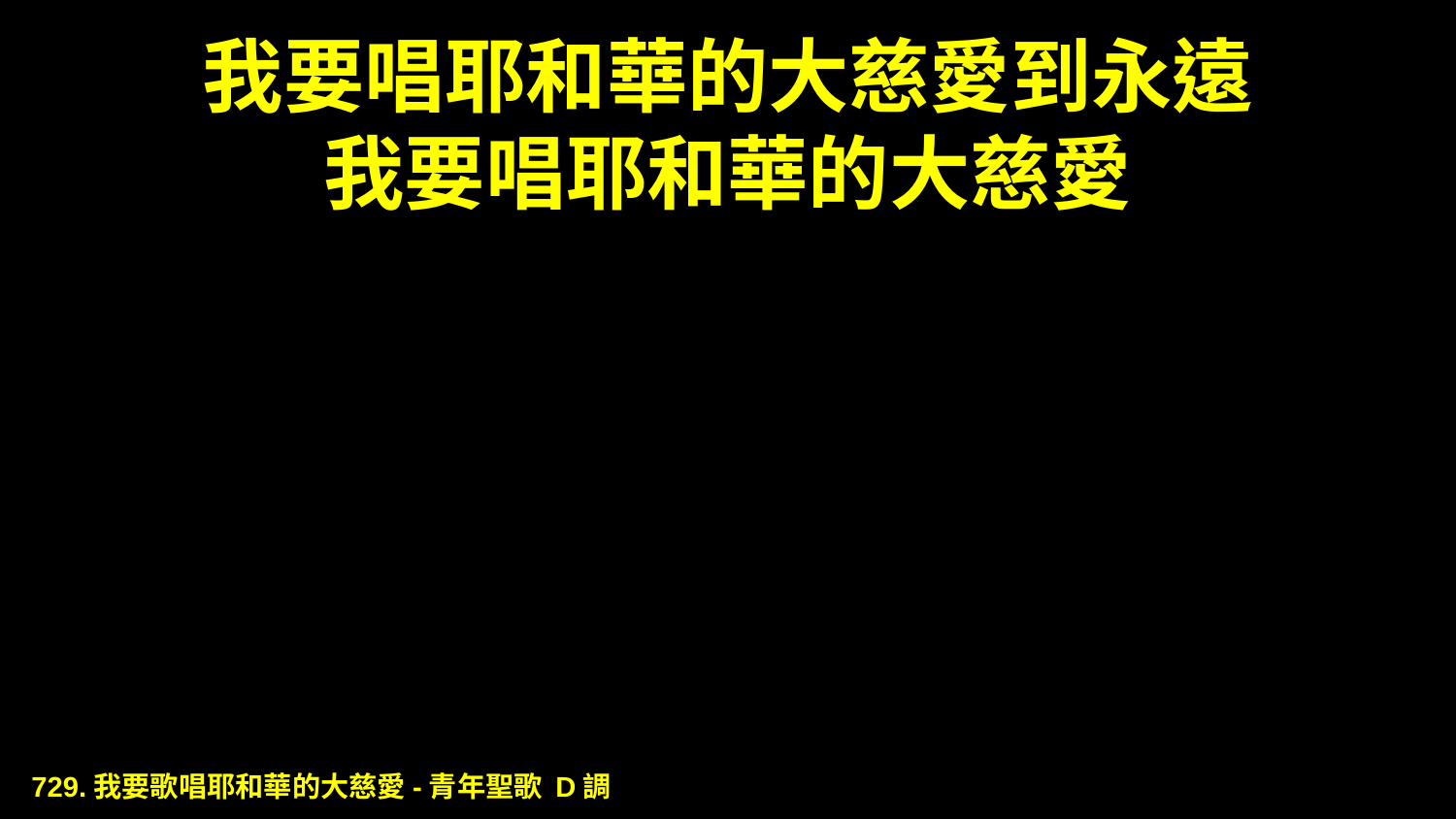

# 我要唱耶和華的大慈愛到永遠 我要唱耶和華的大慈愛
729.我要歌唱耶和華的大慈愛-青年聖歌 D調